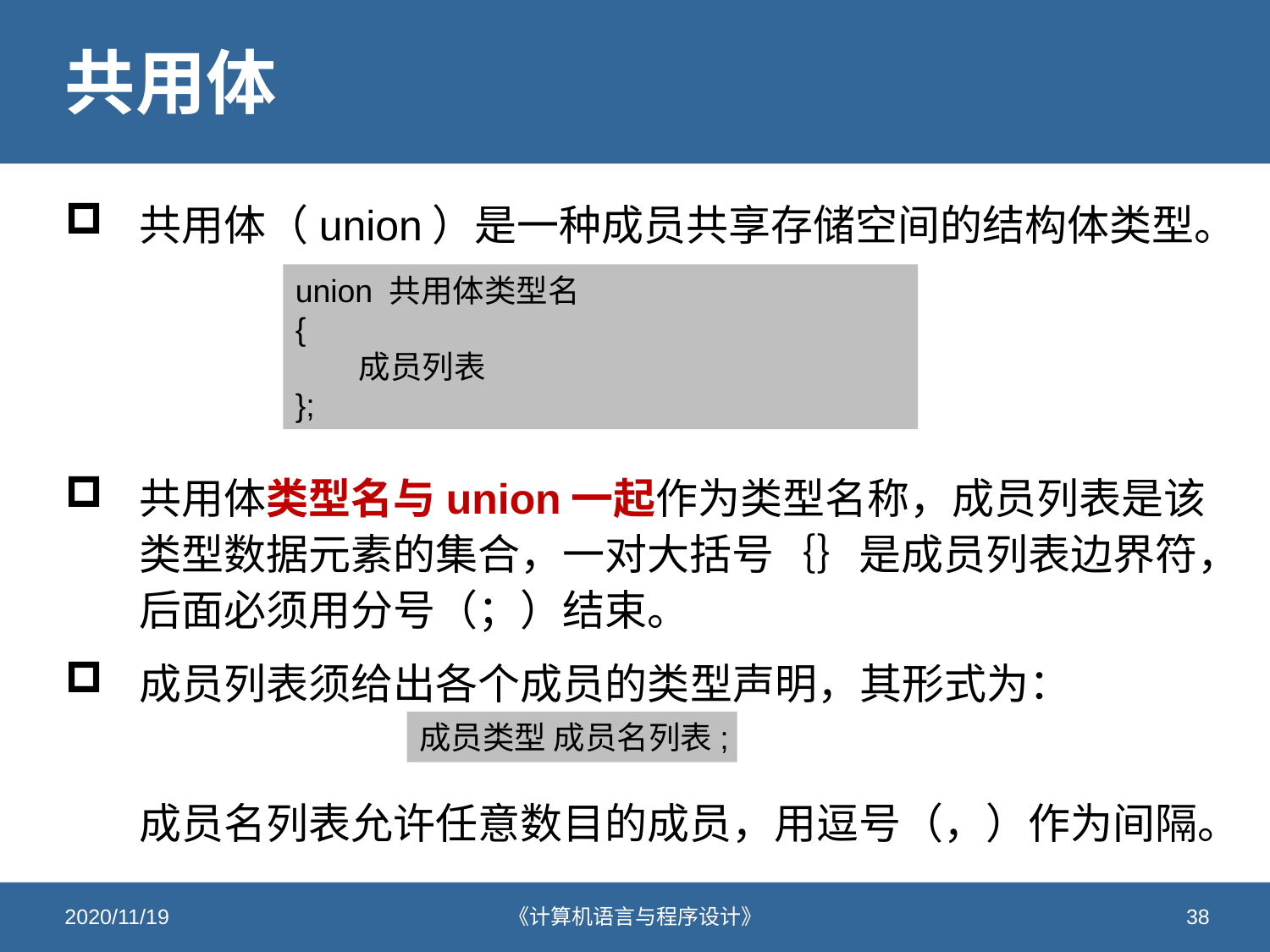

# 共用体
共用体（union）是一种成员共享存储空间的结构体类型。

共用体类型名与union一起作为类型名称，成员列表是该类型数据元素的集合，一对大括号｛｝是成员列表边界符，后面必须用分号（；）结束。
成员列表须给出各个成员的类型声明，其形式为：
成员名列表允许任意数目的成员，用逗号（，）作为间隔。

union 共用体类型名
{
成员列表
};
成员类型 成员名列表;
2020/11/19
《计算机语言与程序设计》
38